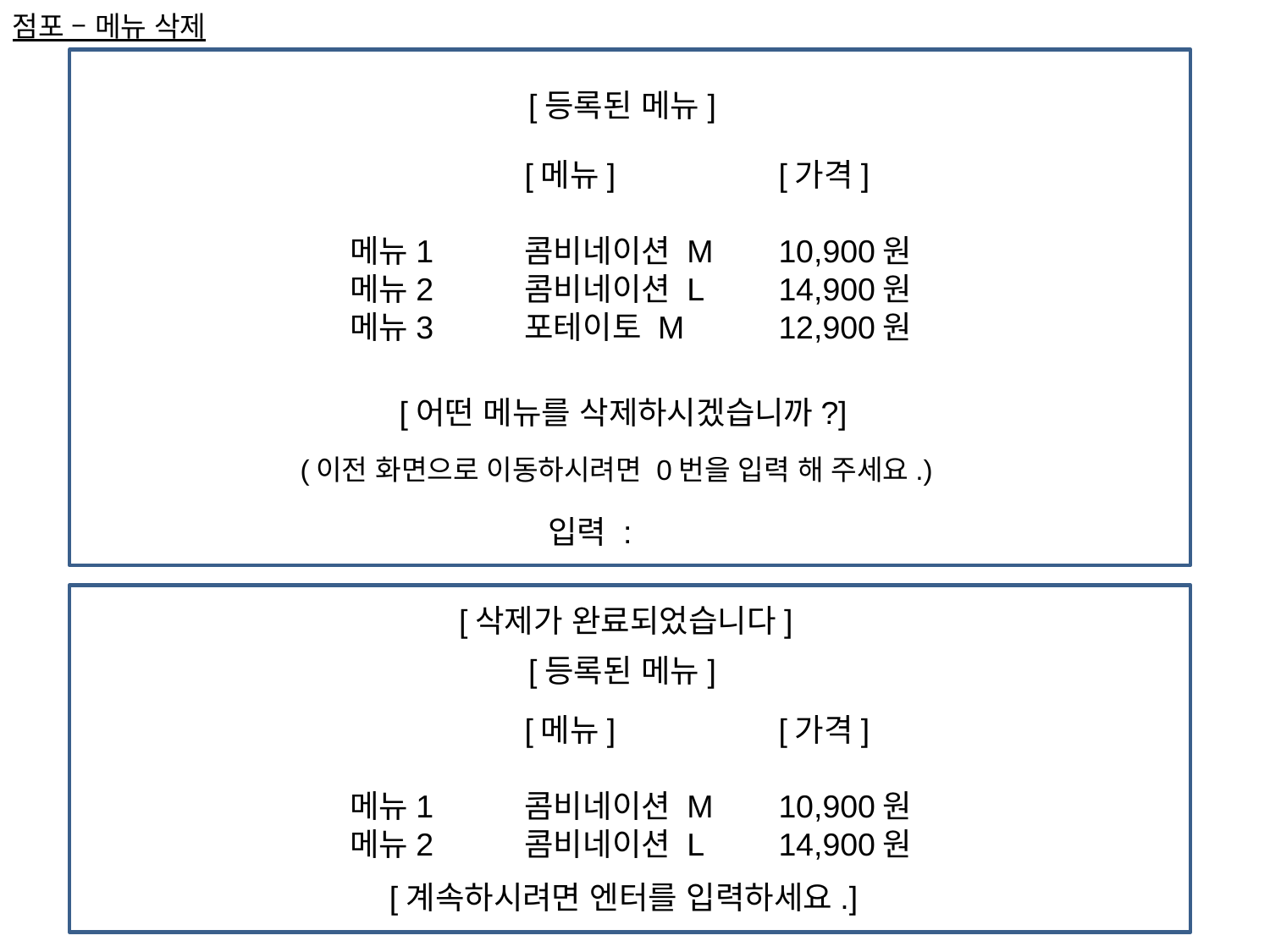

점포 – 메뉴 삭제

[등록된 메뉴]
		[메뉴]		[가격]

메뉴1	콤비네이션 M	10,900원
메뉴2	콤비네이션 L	14,900원
메뉴3	포테이토 M	12,900원

[어떤 메뉴를 삭제하시겠습니까?]
(이전 화면으로 이동하시려면 0번을 입력 해 주세요.)
입력 :

[삭제가 완료되었습니다]
[등록된 메뉴]
		[메뉴]		[가격]

메뉴1	콤비네이션 M	10,900원
메뉴2	콤비네이션 L	14,900원
[계속하시려면 엔터를 입력하세요.]